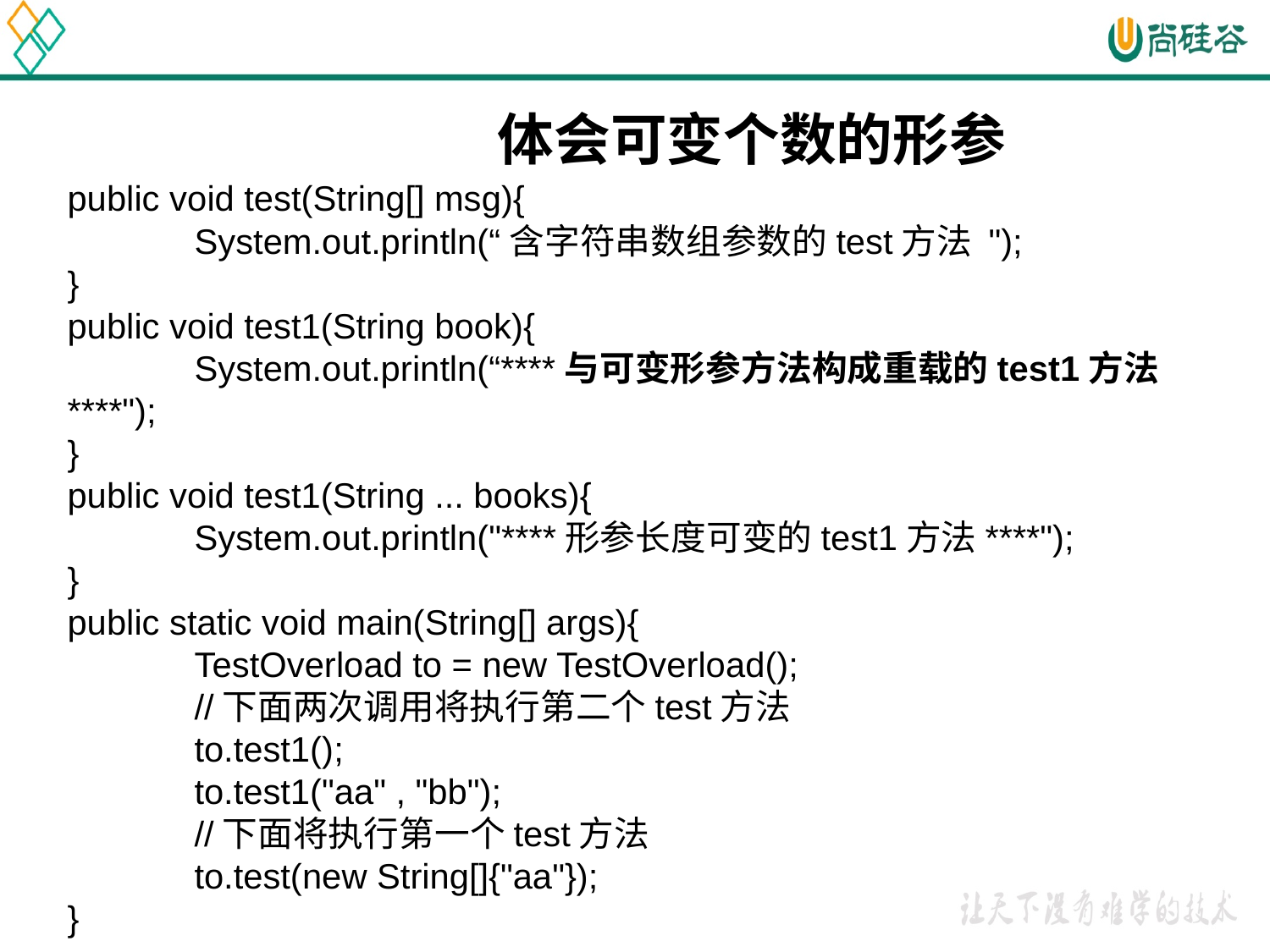

体会可变个数的形参
public void test(String[] msg){
	System.out.println(“含字符串数组参数的test方法 ");
}
public void test1(String book){
	System.out.println(“****与可变形参方法构成重载的test1方法****");
}
public void test1(String ... books){
	System.out.println("****形参长度可变的test1方法****");
}
public static void main(String[] args){
	TestOverload to = new TestOverload();
	//下面两次调用将执行第二个test方法
	to.test1();
	to.test1("aa" , "bb");
	//下面将执行第一个test方法
	to.test(new String[]{"aa"});
}